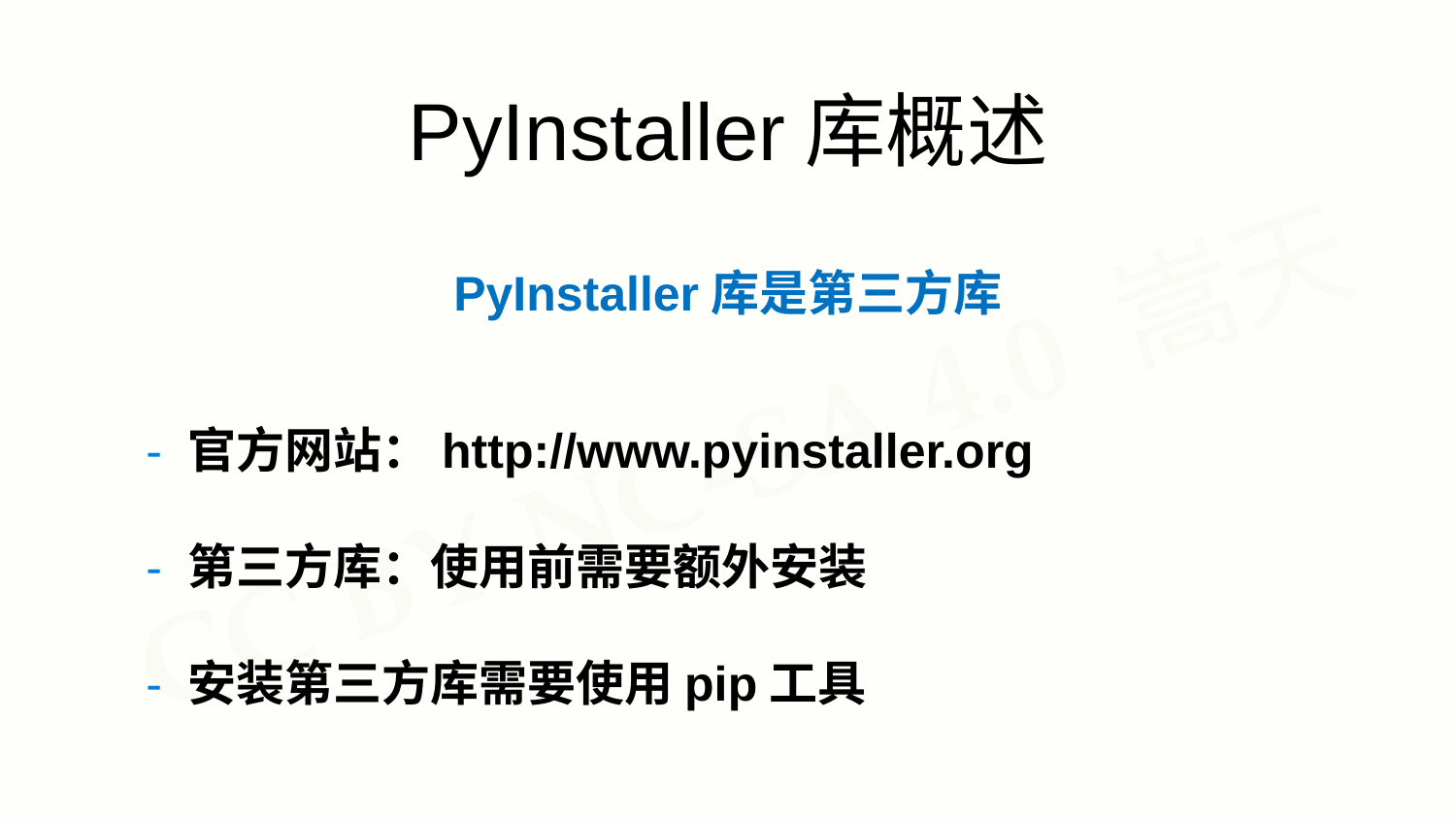

PyInstaller库概述
PyInstaller库是第三方库
- 官方网站：http://www.pyinstaller.org
- 第三方库：使用前需要额外安装
- 安装第三方库需要使用pip工具